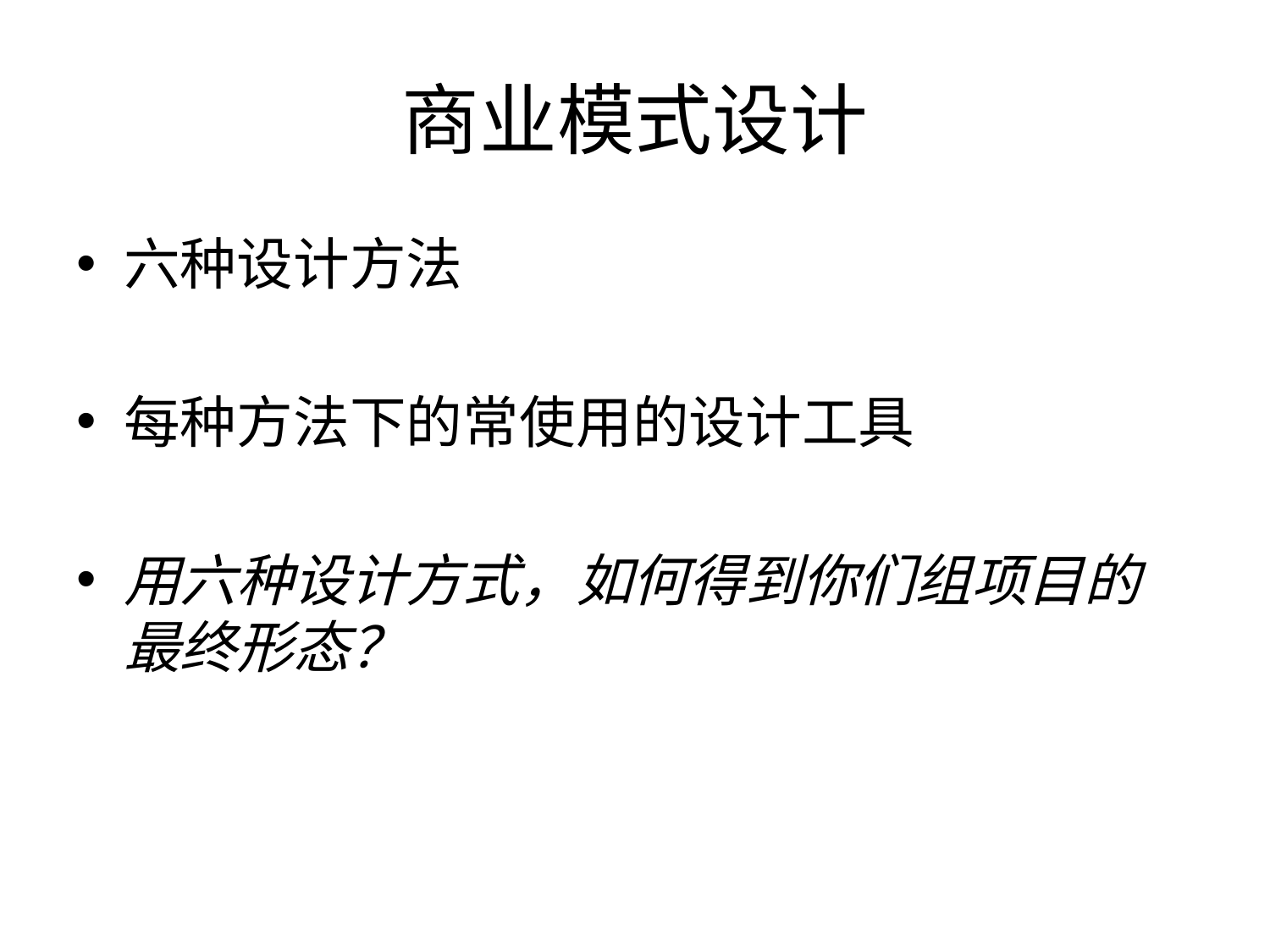

# 商业模式设计
六种设计方法

每种方法下的常使用的设计工具

用六种设计方式，如何得到你们组项目的最终形态？